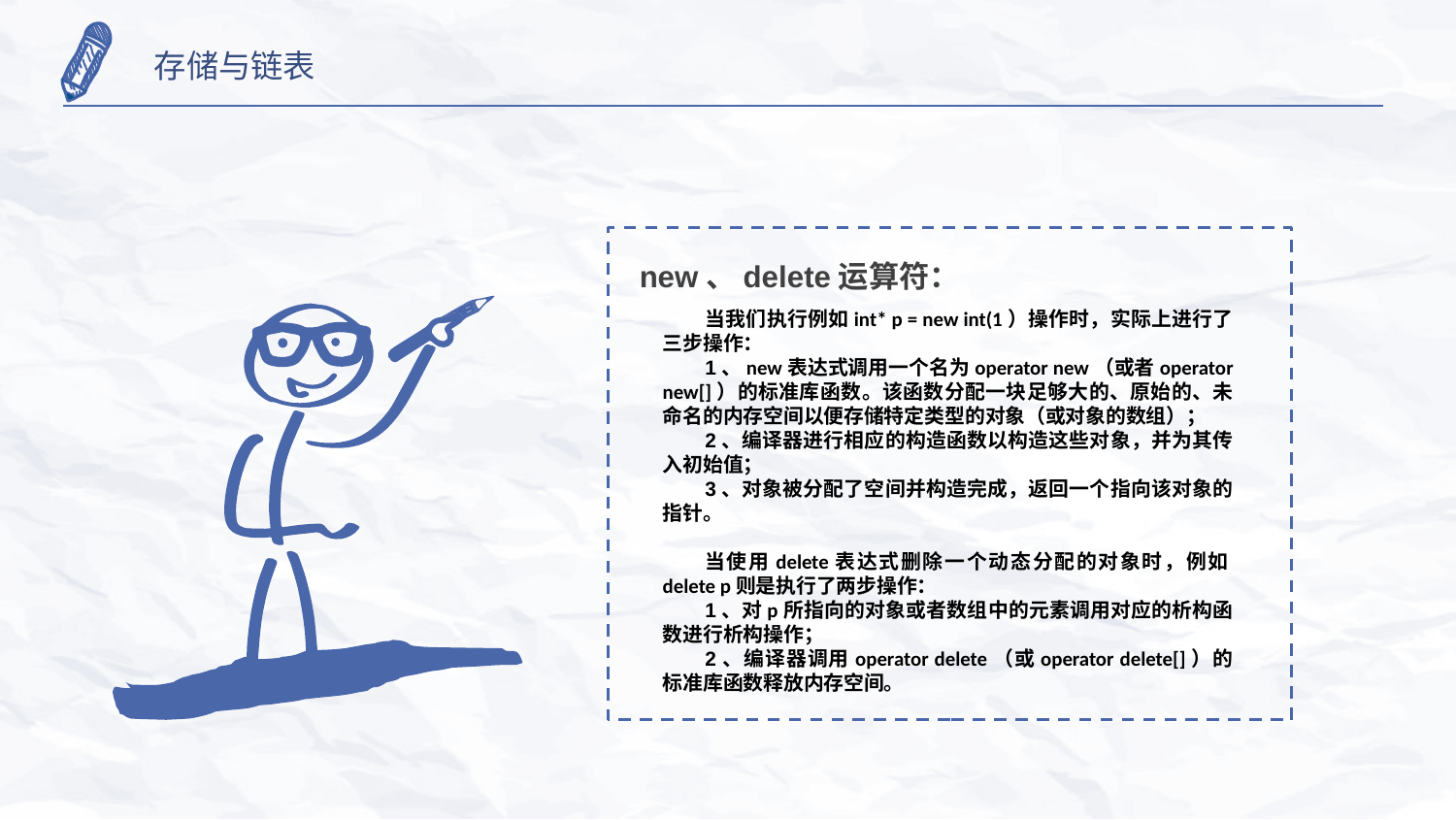

new、delete运算符：
当我们执行例如int* p = new int(1）操作时，实际上进行了三步操作：
1、new表达式调用一个名为operator new（或者operator new[]）的标准库函数。该函数分配一块足够大的、原始的、未命名的内存空间以便存储特定类型的对象（或对象的数组）；
2、编译器进行相应的构造函数以构造这些对象，并为其传入初始值；
3、对象被分配了空间并构造完成，返回一个指向该对象的指针。

当使用delete表达式删除一个动态分配的对象时，例如delete p则是执行了两步操作：
1、对p所指向的对象或者数组中的元素调用对应的析构函数进行析构操作；
2、编译器调用operator delete（或operator delete[]）的标准库函数释放内存空间。